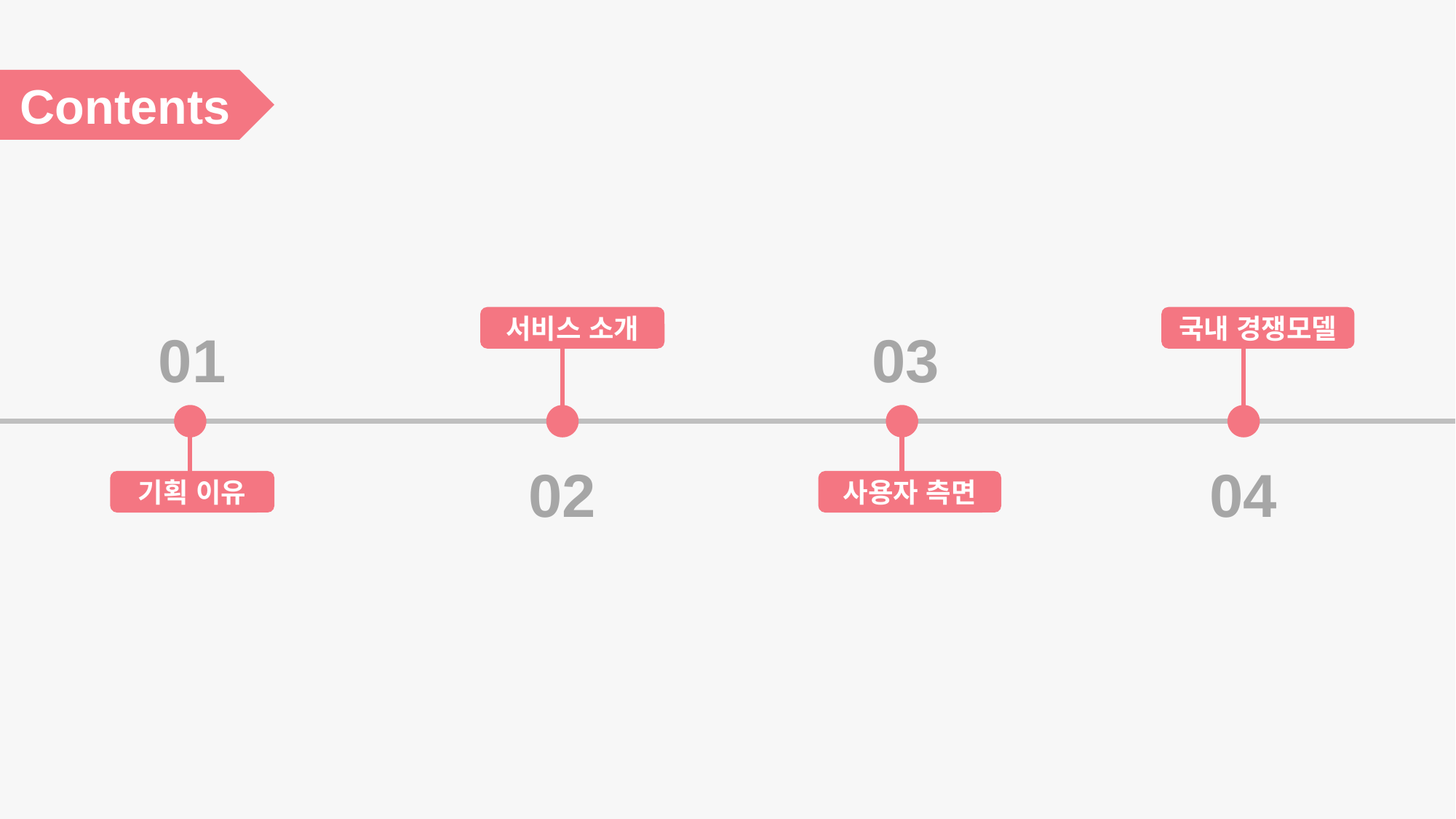

Contents
국내 경쟁모델
서비스 소개
01
03

02
04
기획 이유
사용자 측면